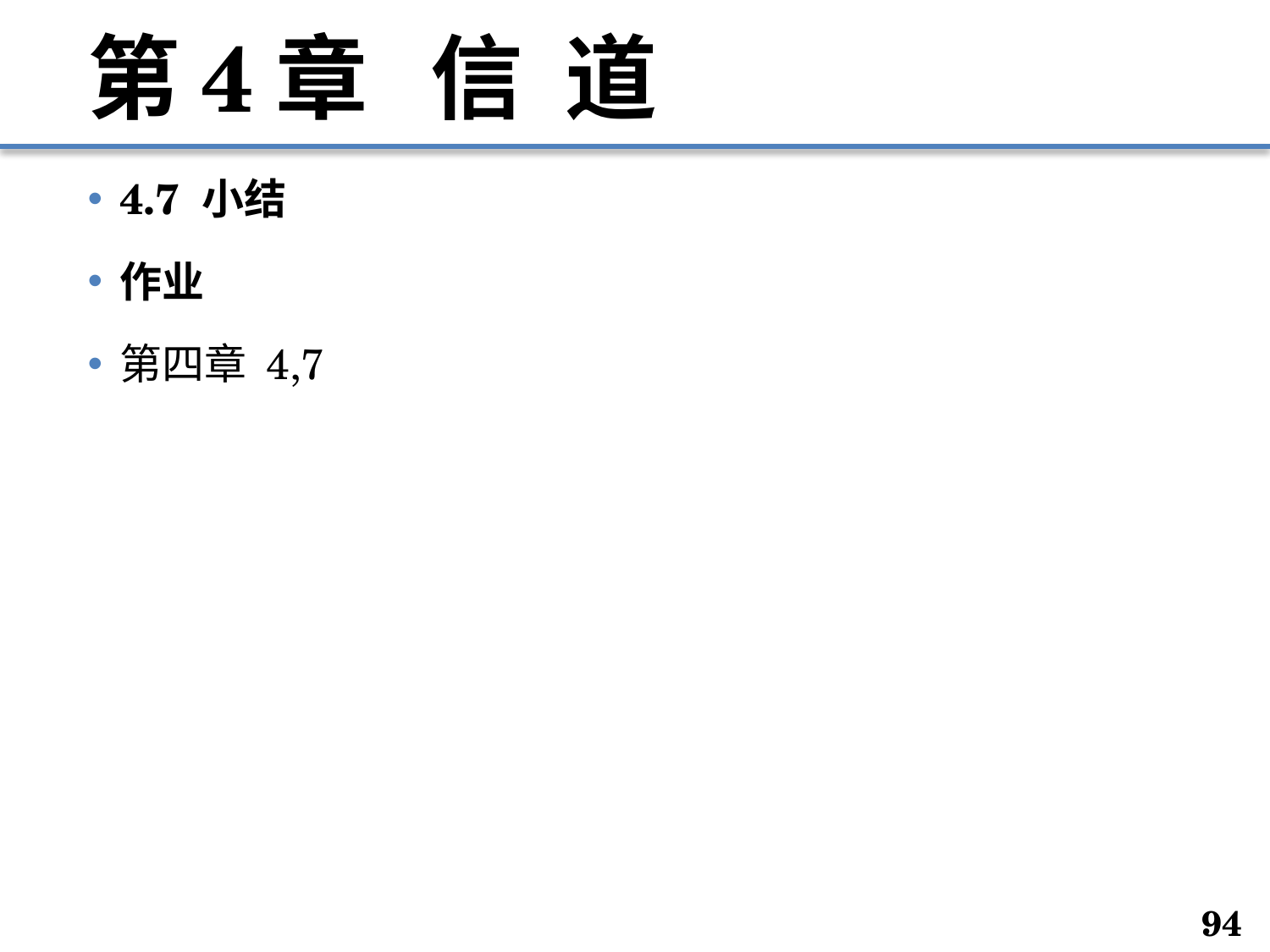

# 第4章   信  道
4.7 小结
作业
第四章 4,7
94